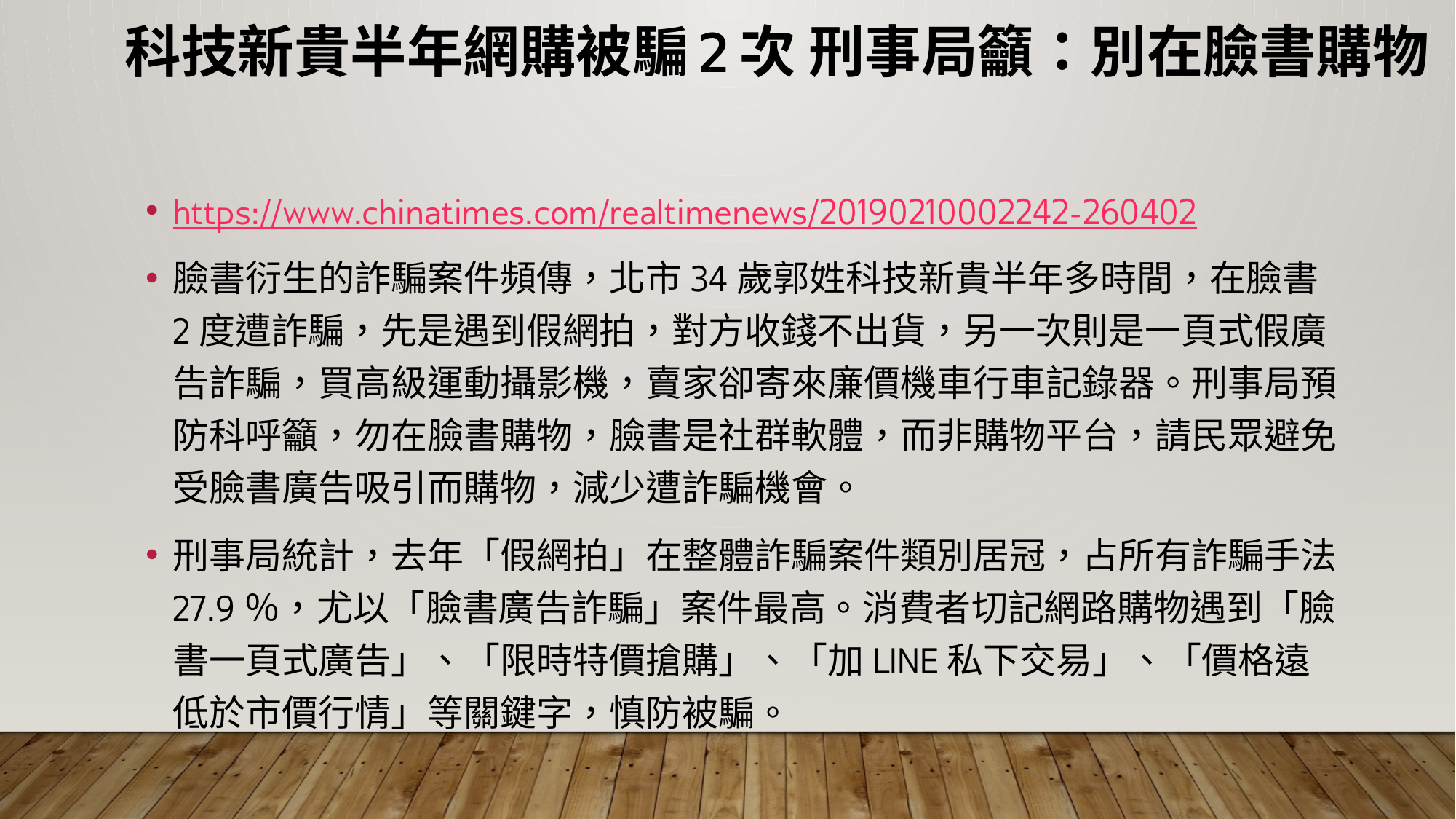

科技新貴半年網購被騙2次 刑事局籲：別在臉書購物
https://www.chinatimes.com/realtimenews/20190210002242-260402
臉書衍生的詐騙案件頻傳，北市34歲郭姓科技新貴半年多時間，在臉書2度遭詐騙，先是遇到假網拍，對方收錢不出貨，另一次則是一頁式假廣告詐騙，買高級運動攝影機，賣家卻寄來廉價機車行車記錄器。刑事局預防科呼籲，勿在臉書購物，臉書是社群軟體，而非購物平台，請民眾避免受臉書廣告吸引而購物，減少遭詐騙機會。
刑事局統計，去年「假網拍」在整體詐騙案件類別居冠，占所有詐騙手法27.9％，尤以「臉書廣告詐騙」案件最高。消費者切記網路購物遇到「臉書一頁式廣告」、「限時特價搶購」、「加LINE私下交易」、「價格遠低於市價行情」等關鍵字，慎防被騙。